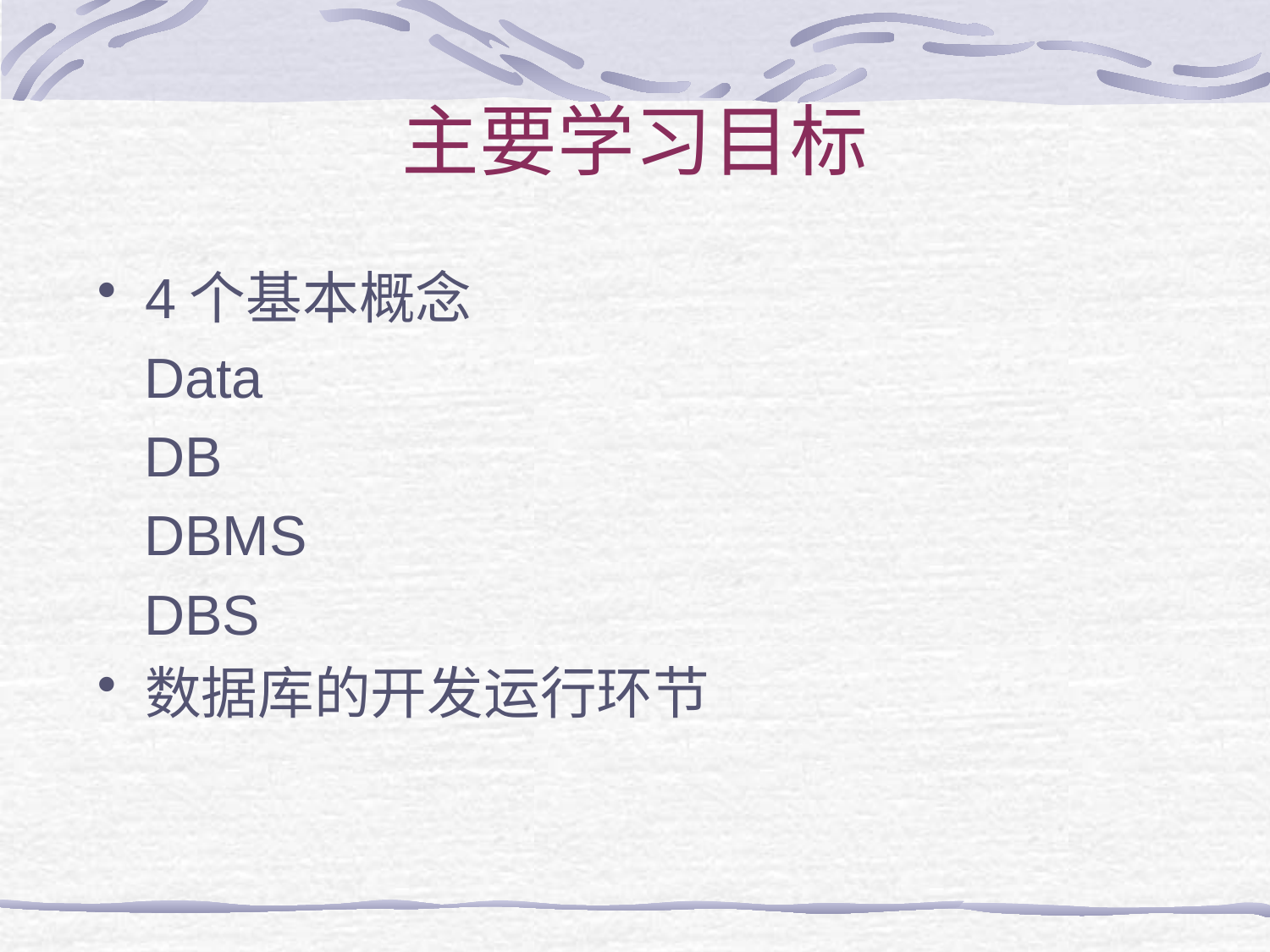

# 主要学习目标
4个基本概念
   Data
   DB
   DBMS
   DBS
数据库的开发运行环节